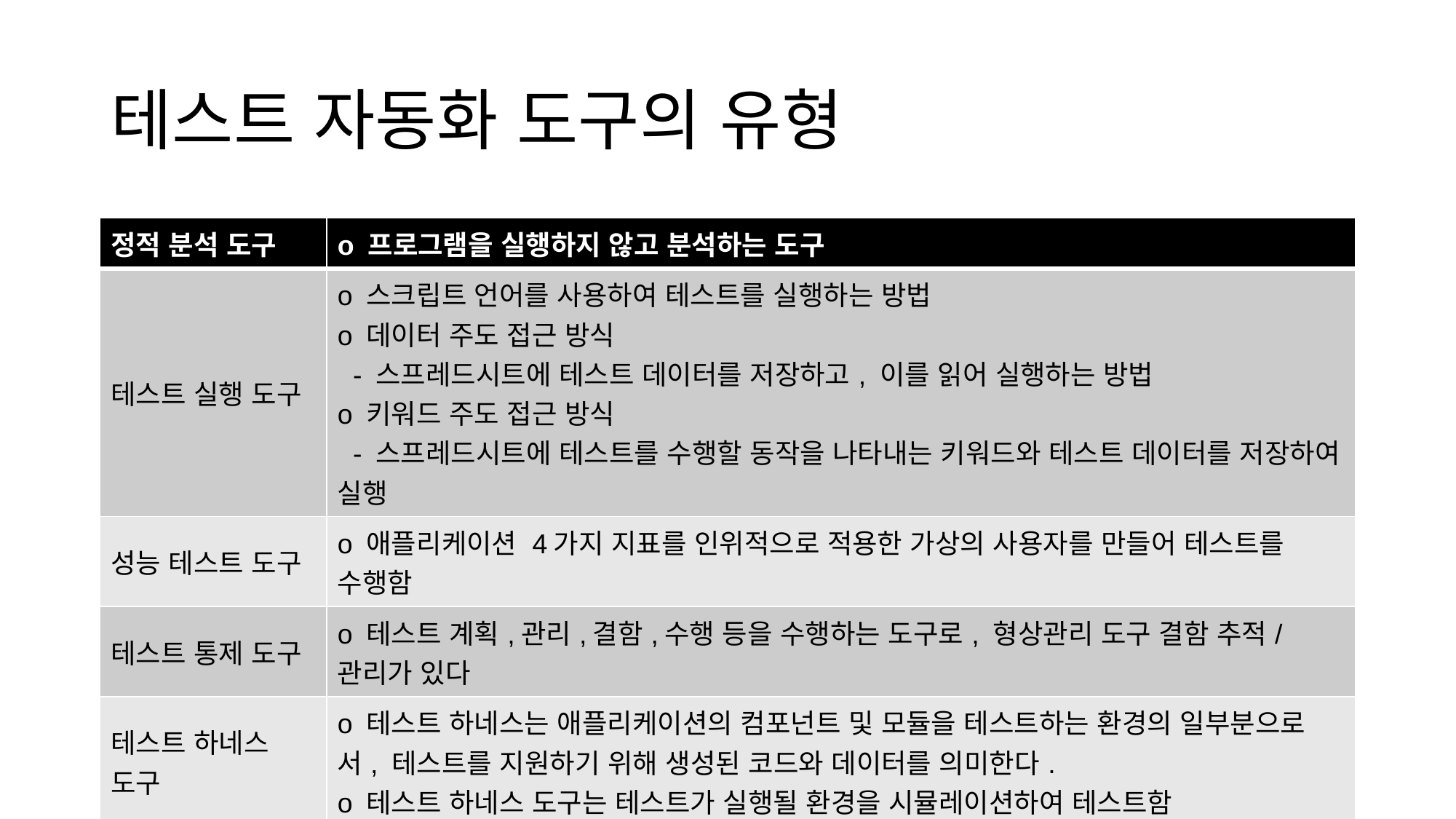

# 테스트 자동화 도구의 유형
| 정적 분석 도구 | o 프로그램을 실행하지 않고 분석하는 도구 |
| --- | --- |
| 테스트 실행 도구 | o 스크립트 언어를 사용하여 테스트를 실행하는 방법 o 데이터 주도 접근 방식  - 스프레드시트에 테스트 데이터를 저장하고, 이를 읽어 실행하는 방법 o 키워드 주도 접근 방식  - 스프레드시트에 테스트를 수행할 동작을 나타내는 키워드와 테스트 데이터를 저장하여 실행 |
| 성능 테스트 도구 | o 애플리케이션 4가지 지표를 인위적으로 적용한 가상의 사용자를 만들어 테스트를 수행함 |
| 테스트 통제 도구 | o 테스트 계획,관리,결함,수행 등을 수행하는 도구로, 형상관리 도구 결함 추적/관리가 있다 |
| 테스트 하네스 도구 | o 테스트 하네스는 애플리케이션의 컴포넌트 및 모듈을 테스트하는 환경의 일부분으로서, 테스트를 지원하기 위해 생성된 코드와 데이터를 의미한다. o 테스트 하네스 도구는 테스트가 실행될 환경을 시뮬레이션하여 테스트함 |